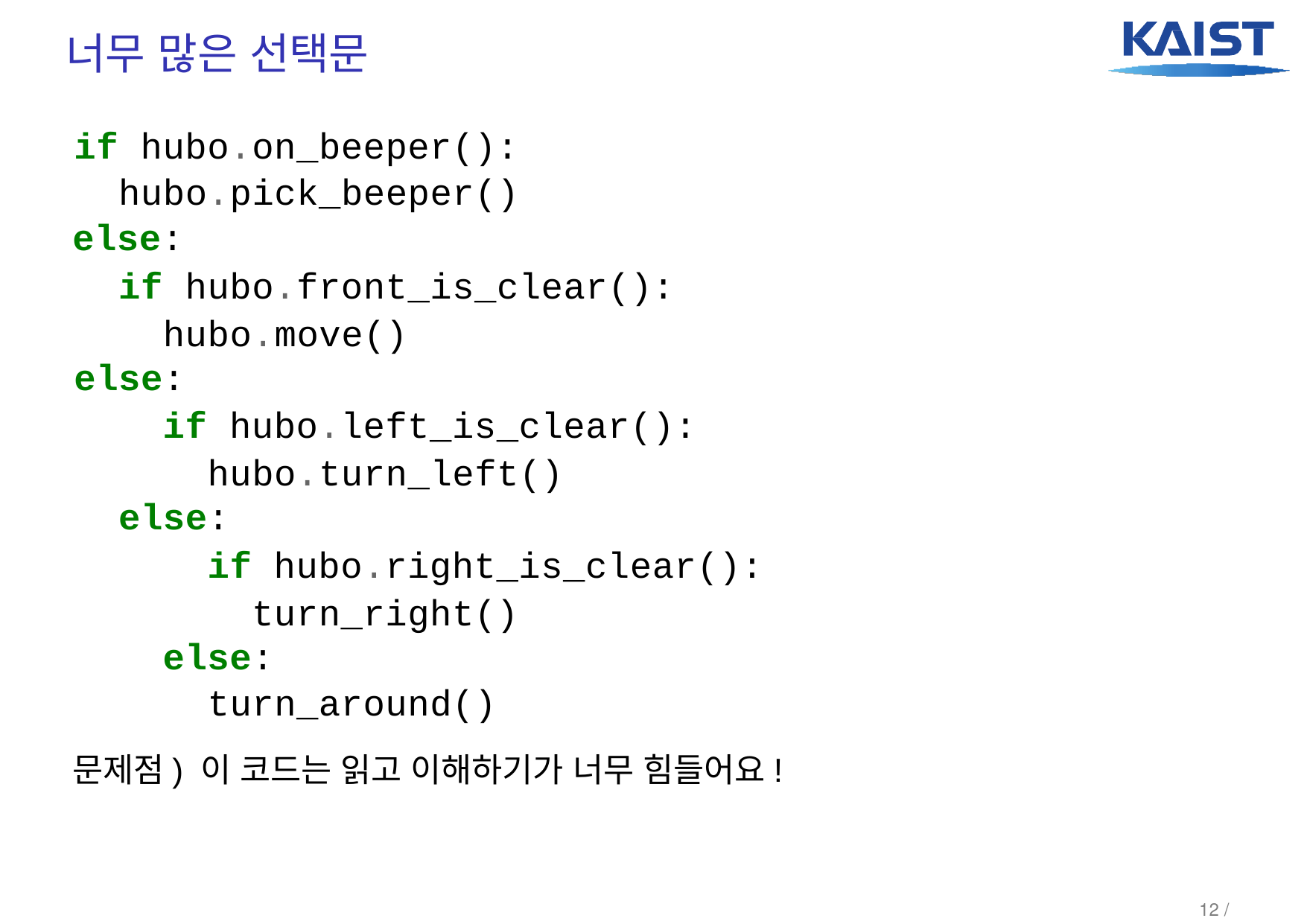

# 너무 많은 선택문

if hubo.on_beeper():
	hubo.pick_beeper()
else:
if hubo.front_is_clear():
	hubo.move()
else:
if hubo.left_is_clear():
	hubo.turn_left()
else:
if hubo.right_is_clear():
	turn_right()
else:
turn_around()
문제점) 이 코드는 읽고 이해하기가 너무 힘들어요!
12 / 22